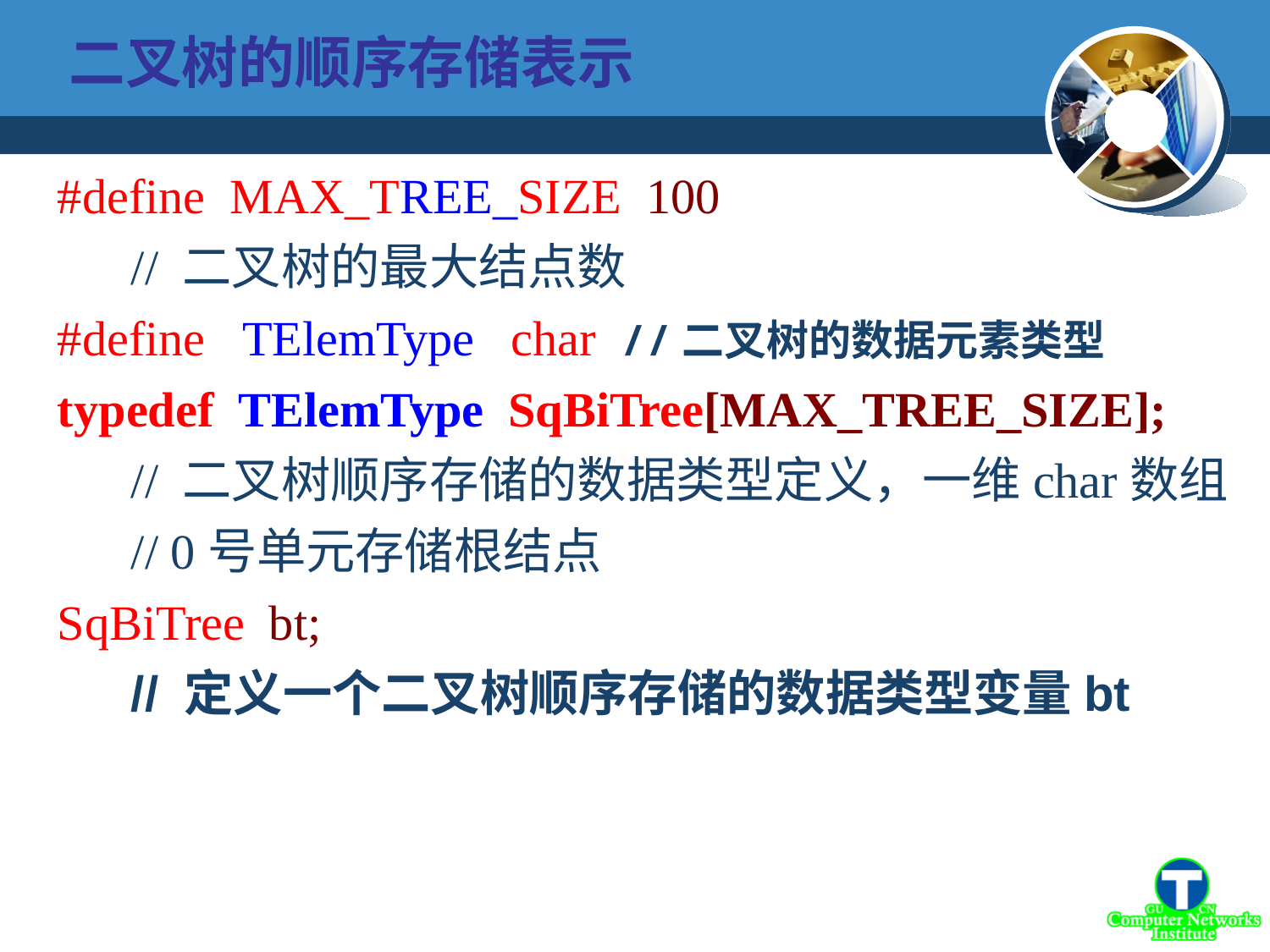

二叉树的顺序存储表示
#define  MAX_TREE_SIZE  100
      // 二叉树的最大结点数
#define   TElemType   char  //二叉树的数据元素类型
typedef  TElemType  SqBiTree[MAX_TREE_SIZE];
      // 二叉树顺序存储的数据类型定义，一维char数组
      // 0号单元存储根结点
SqBiTree  bt;
      // 定义一个二叉树顺序存储的数据类型变量bt
36